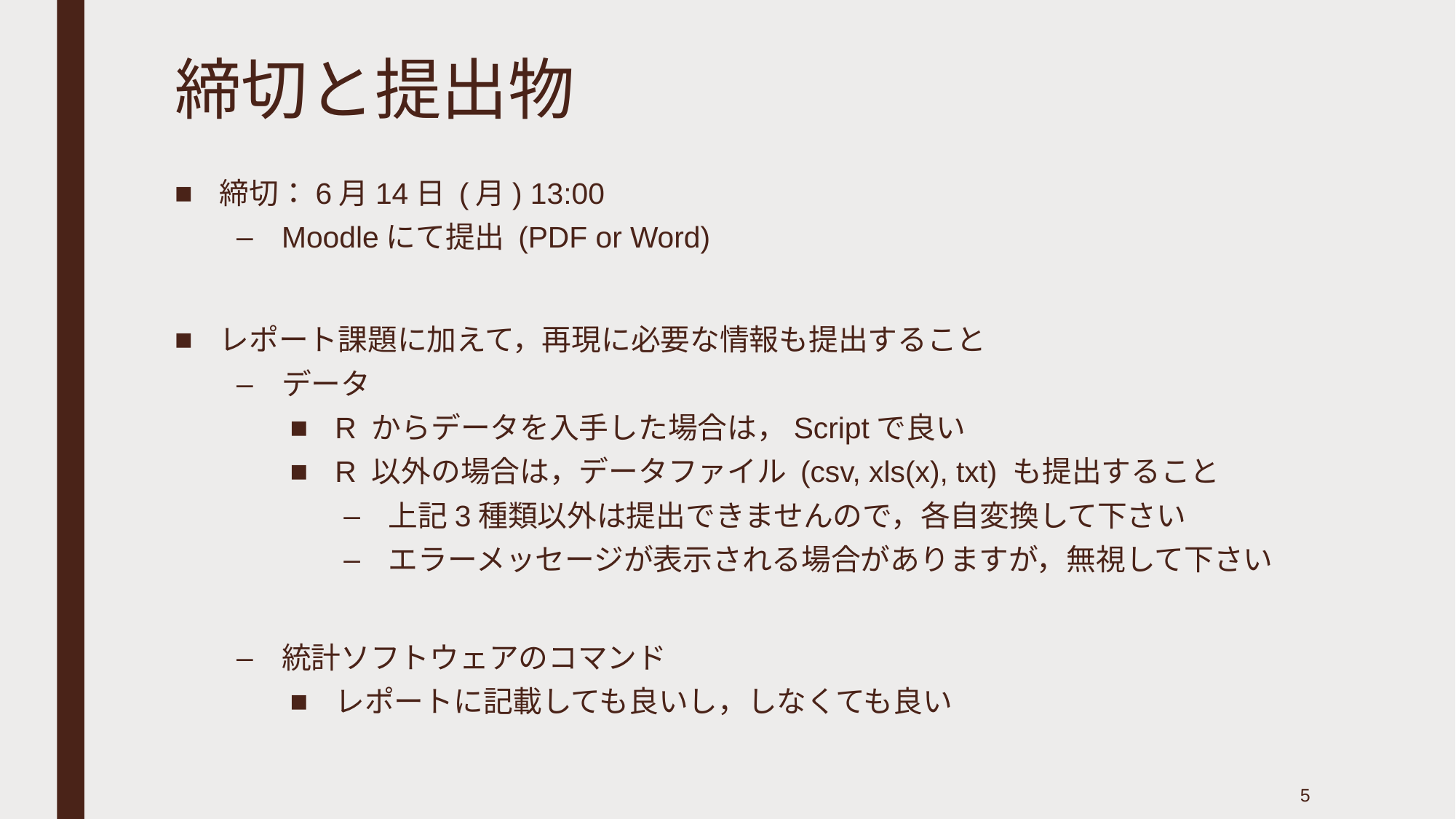

# 締切と提出物
締切：6月14日 (月) 13:00
Moodleにて提出 (PDF or Word)

レポート課題に加えて，再現に必要な情報も提出すること
データ
R からデータを入手した場合は，Scriptで良い
R 以外の場合は，データファイル (csv, xls(x), txt) も提出すること
上記3種類以外は提出できませんので，各自変換して下さい
エラーメッセージが表示される場合がありますが，無視して下さい

統計ソフトウェアのコマンド
レポートに記載しても良いし，しなくても良い
5